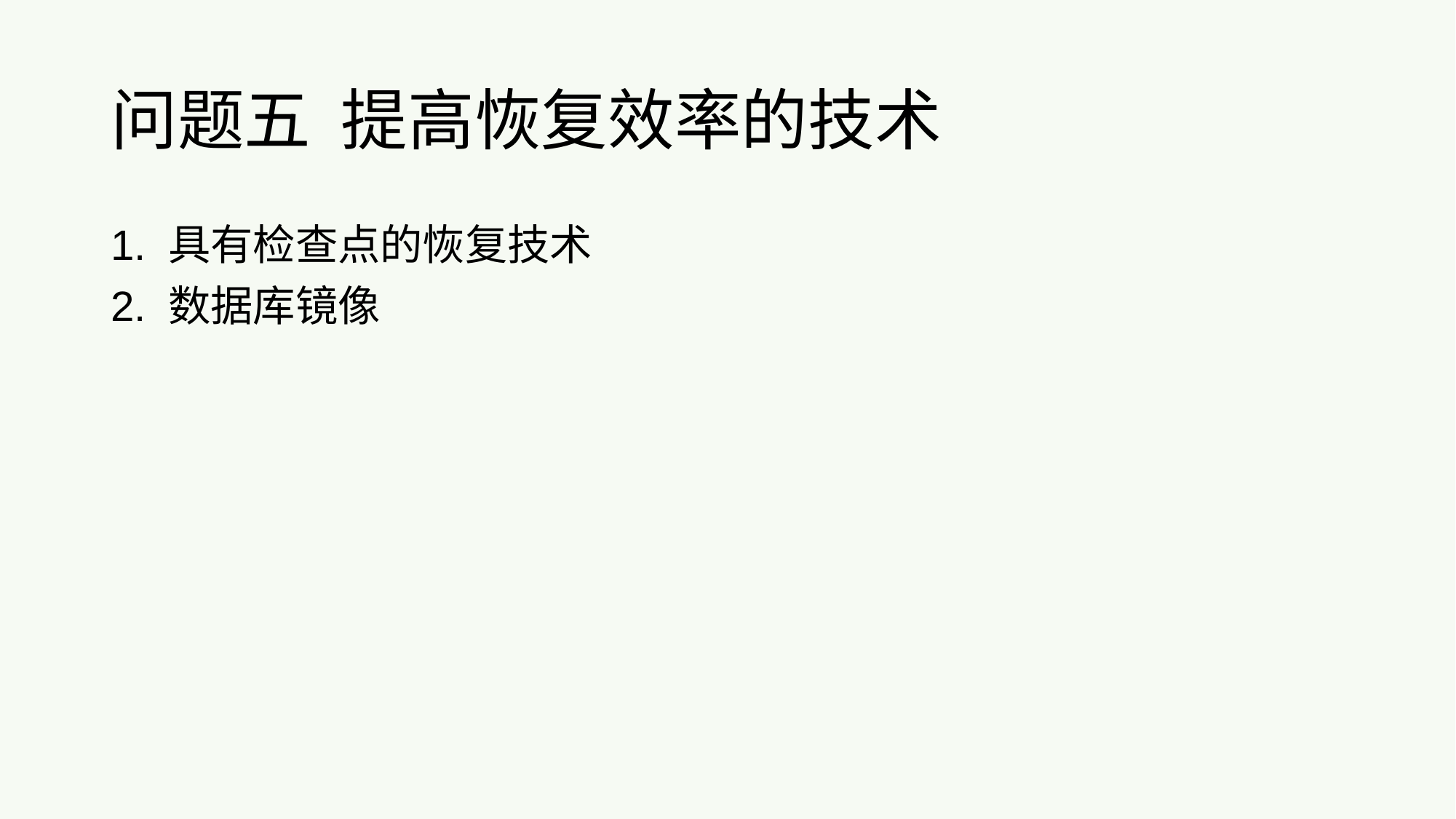

# 问题五  提高恢复效率的技术
1. 具有检查点的恢复技术
2. 数据库镜像